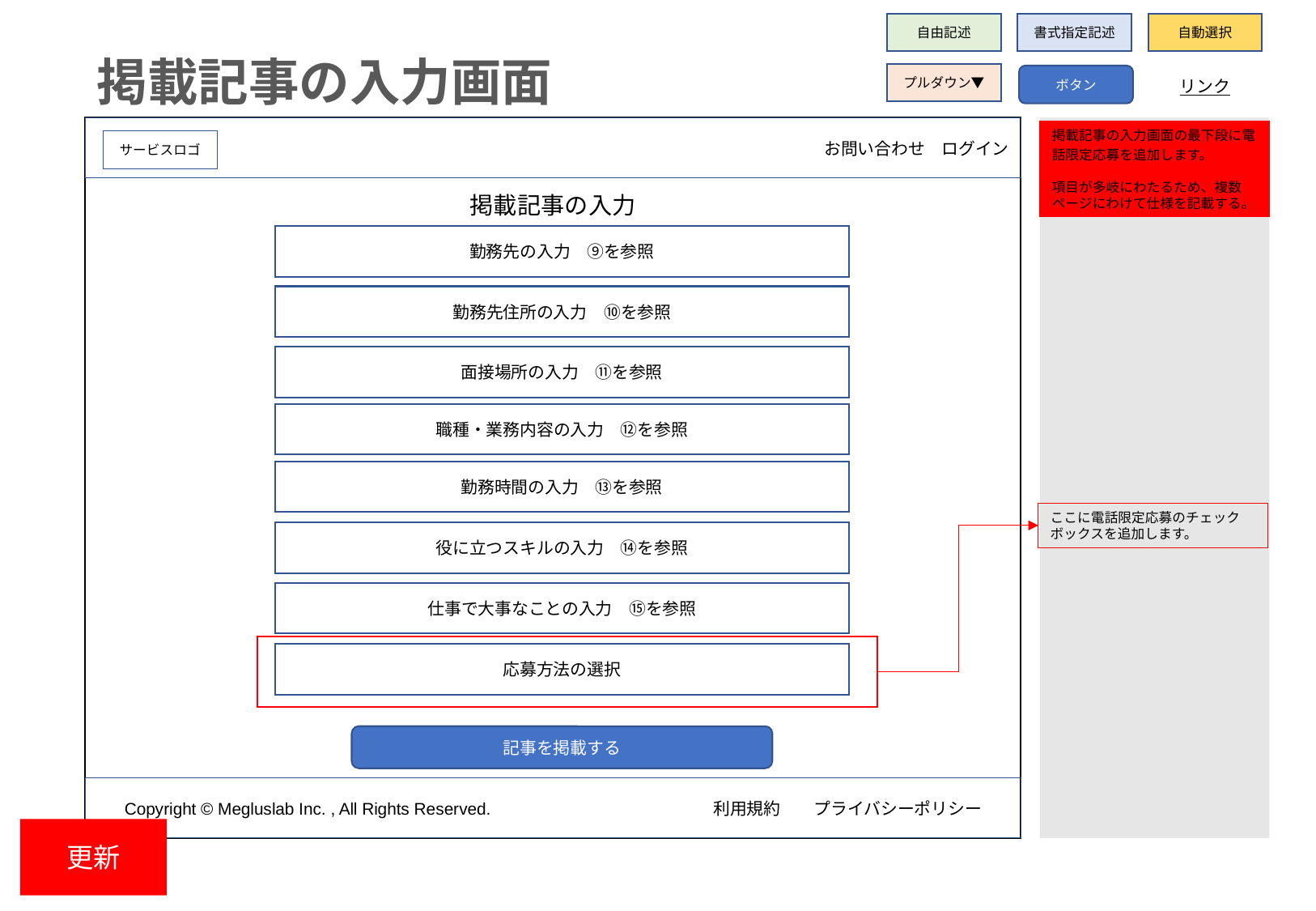

自由記述
書式指定記述
自動選択
掲載記事の入力画面
プルダウン▼
ボタン
リンク

　　　　　　　　　　　お問い合わせ　ログイン

掲載記事の入力画面の最下段に電話限定応募を追加します。

項目が多岐にわたるため、複数ページにわけて仕様を記載する。
サービスロゴ
掲載記事の入力
勤務先の入力　⑨を参照
勤務先住所の入力　⑩を参照
面接場所の入力　⑪を参照
職種・業務内容の入力　⑫を参照
勤務時間の入力　⑬を参照
ここに電話限定応募のチェックボックスを追加します。
役に立つスキルの入力　⑭を参照
仕事で大事なことの入力　⑮を参照

応募方法の選択
記事を掲載する
Copyright © Megluslab Inc. , All Rights Reserved.　　　　　　　　　　　　　利用規約　　プライバシーポリシー
更新